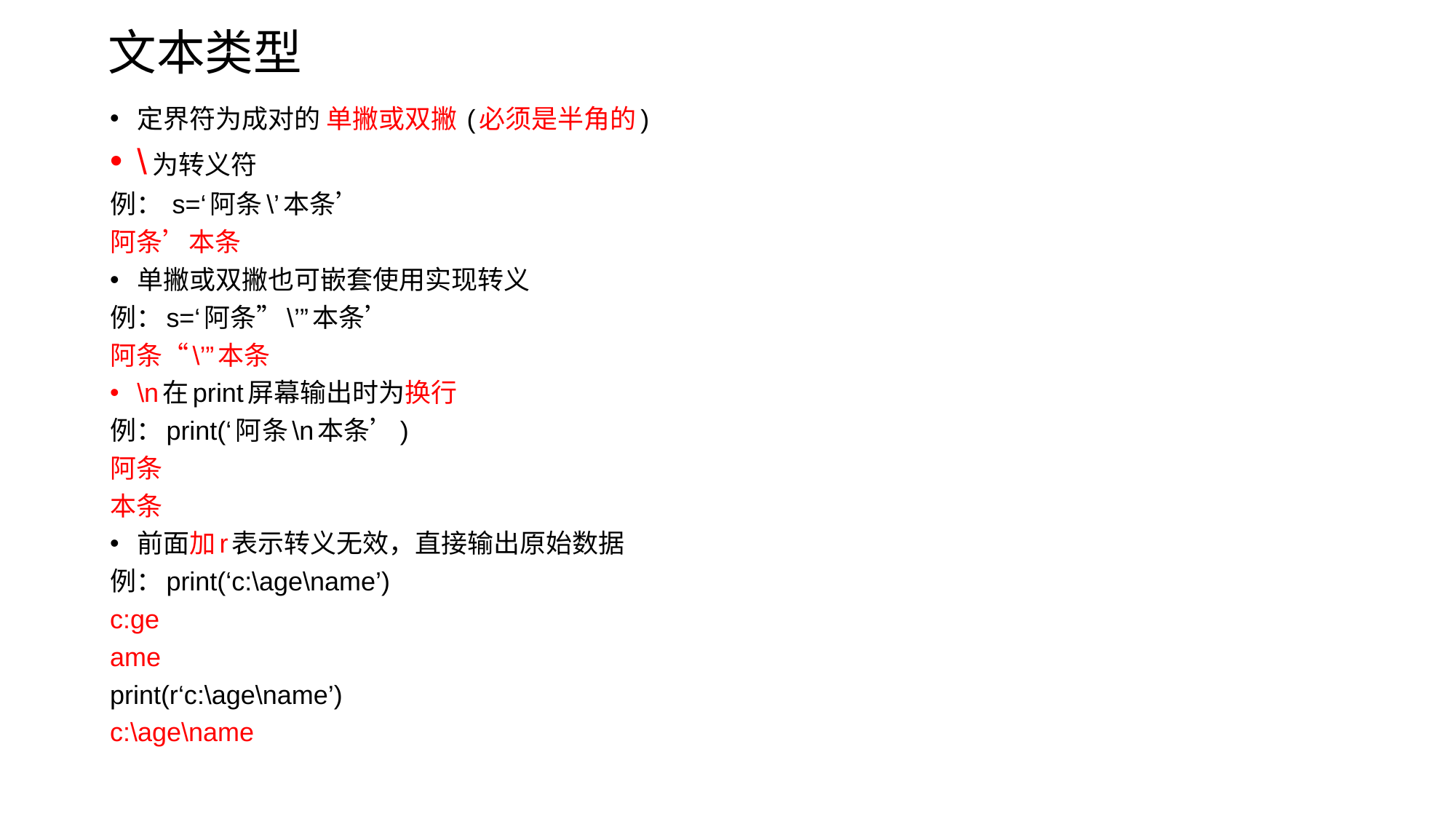

# 文本类型
定界符为成对的 单撇或双撇 (必须是半角的)
\为转义符
例： s=‘阿条\’本条’
阿条’本条
单撇或双撇也可嵌套使用实现转义
例：s=‘阿条”\’”本条’
阿条“\’”本条
\n在print屏幕输出时为换行
例：print(‘阿条\n本条’)
阿条
本条
前面加r表示转义无效，直接输出原始数据
例：print(‘c:\age\name’)
c:ge
ame
print(r‘c:\age\name’)
c:\age\name